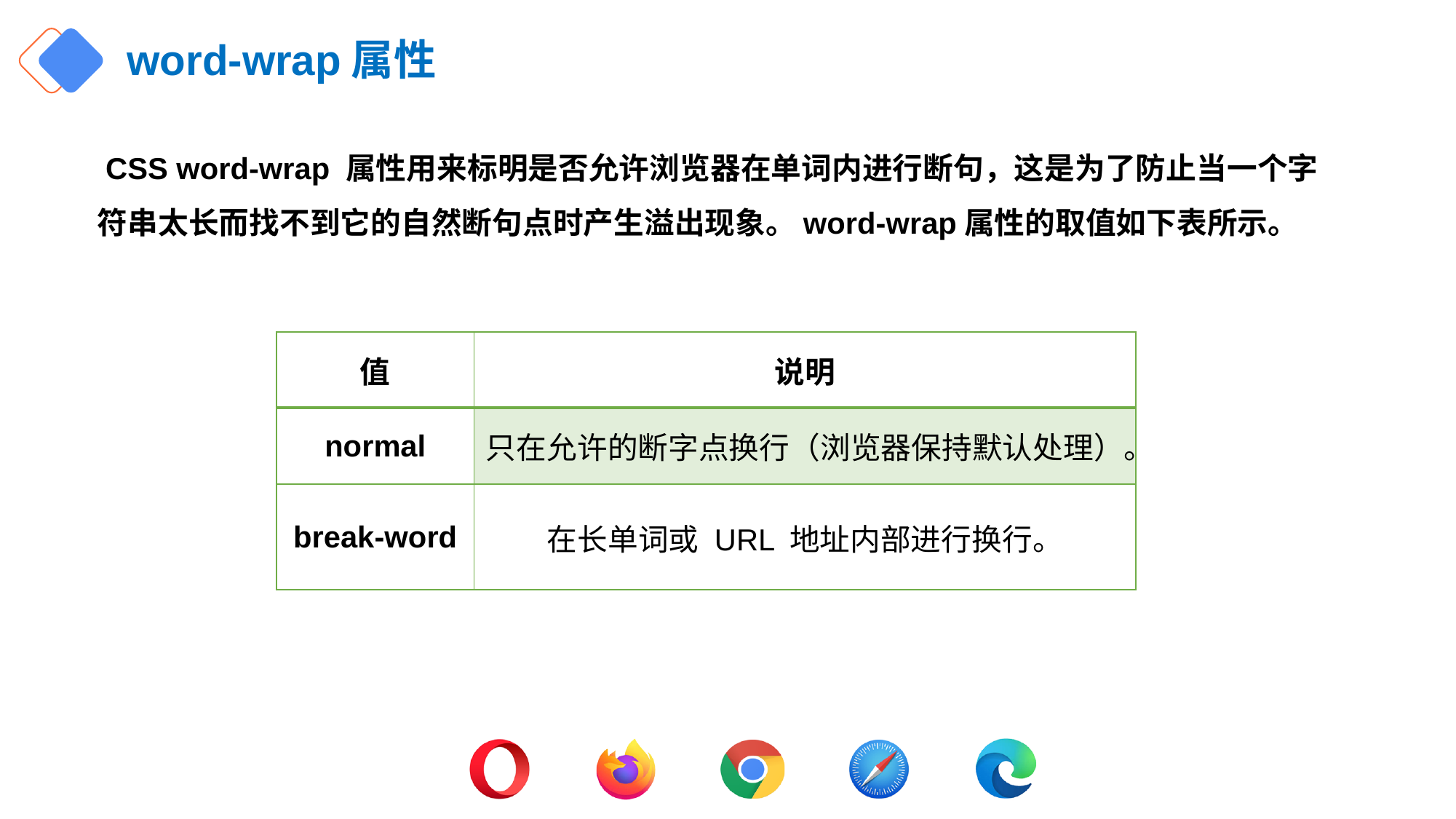

# word-wrap属性

 CSS word-wrap 属性用来标明是否允许浏览器在单词内进行断句，这是为了防止当一个字符串太长而找不到它的自然断句点时产生溢出现象。word-wrap属性的取值如下表所示。

| 值 | 说明 |
| --- | --- |
| normal | 只在允许的断字点换行（浏览器保持默认处理）。 |
| break-word | 在长单词或 URL 地址内部进行换行。 |